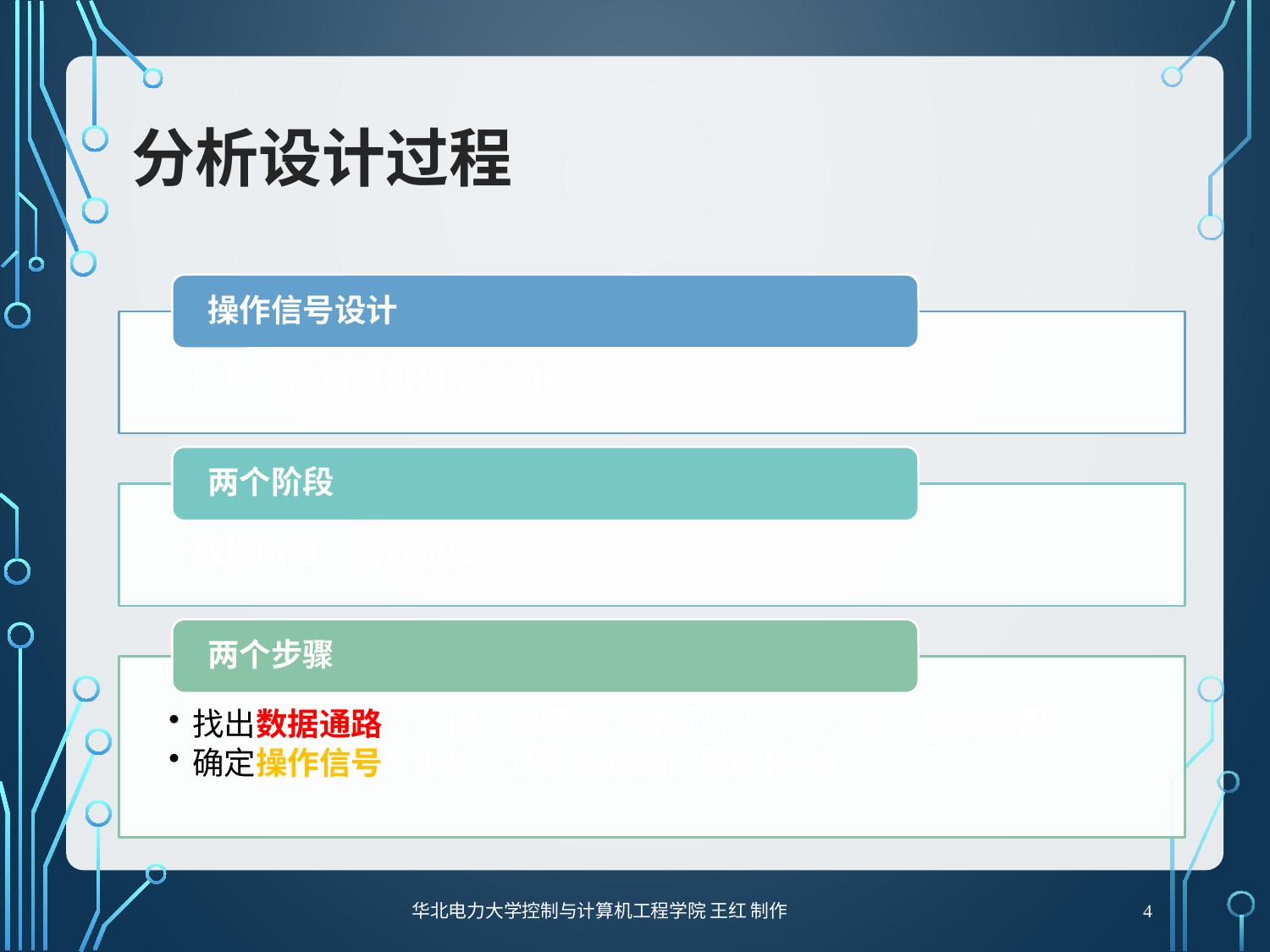

# 分析设计过程
依据具体模型机和指令功能
操作信号设计
取指阶段、执行阶段
两个阶段
找出数据通路：数据从哪里来，经过哪些部件，最终达到哪里
确定操作信号：形成上述数据通路所需的操作控制信号
两个步骤
4
华北电力大学控制与计算机工程学院 王红 制作